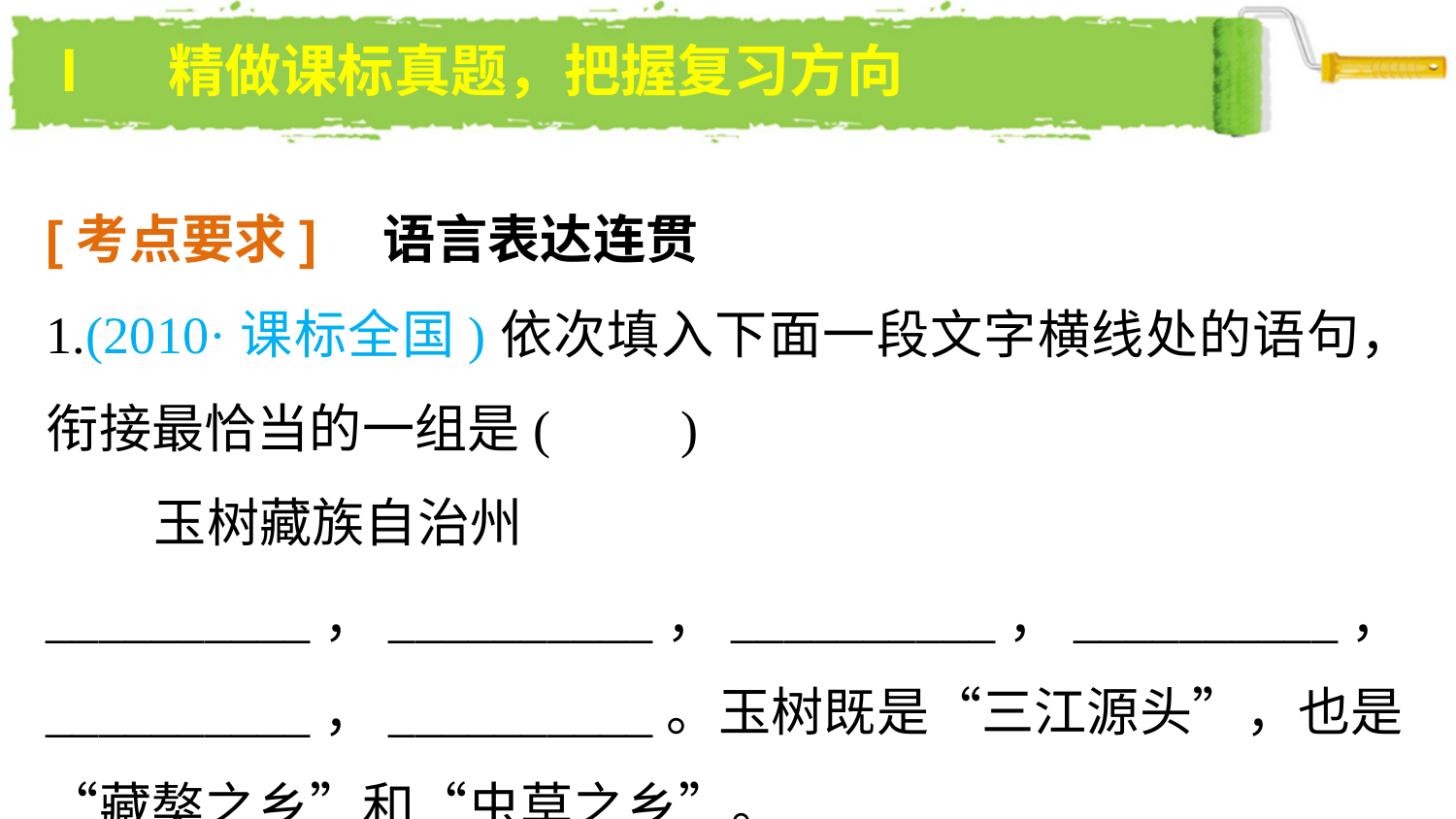

Ⅰ　精做课标真题，把握复习方向
[考点要求]　语言表达连贯
1.(2010·课标全国)依次填入下面一段文字横线处的语句，衔接最恰当的一组是(　　)
        玉树藏族自治州__________，__________，__________，__________，__________，__________。玉树既是“三江源头”，也是“藏獒之乡”和“虫草之乡”。